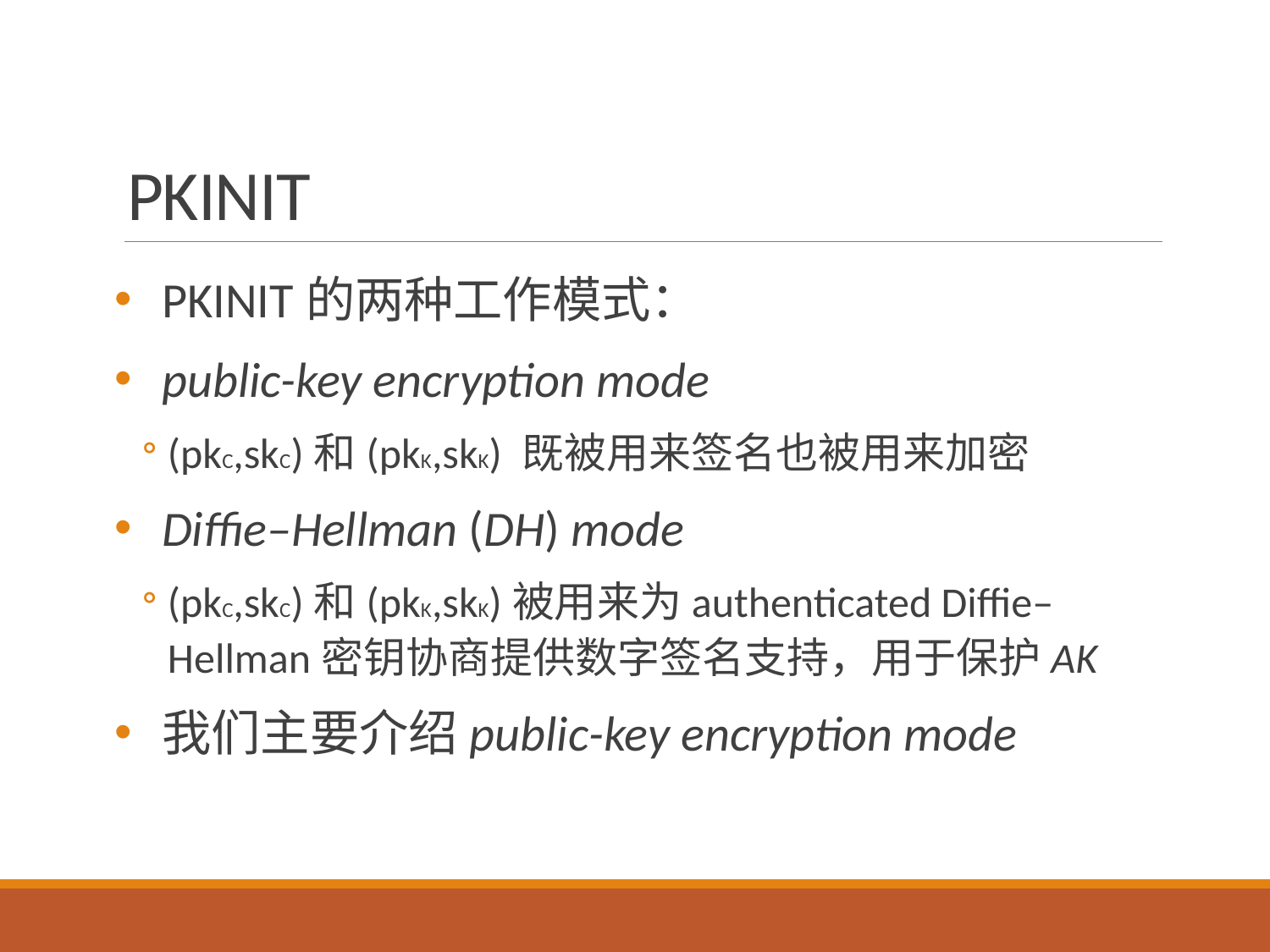

# PKINIT
PKINIT的两种工作模式：
public-key encryption mode
(pkC,skC)和(pkK,skK) 既被用来签名也被用来加密
Diffie–Hellman (DH) mode
(pkC,skC)和(pkK,skK)被用来为authenticated Diffie–Hellman密钥协商提供数字签名支持，用于保护AK
我们主要介绍public-key encryption mode